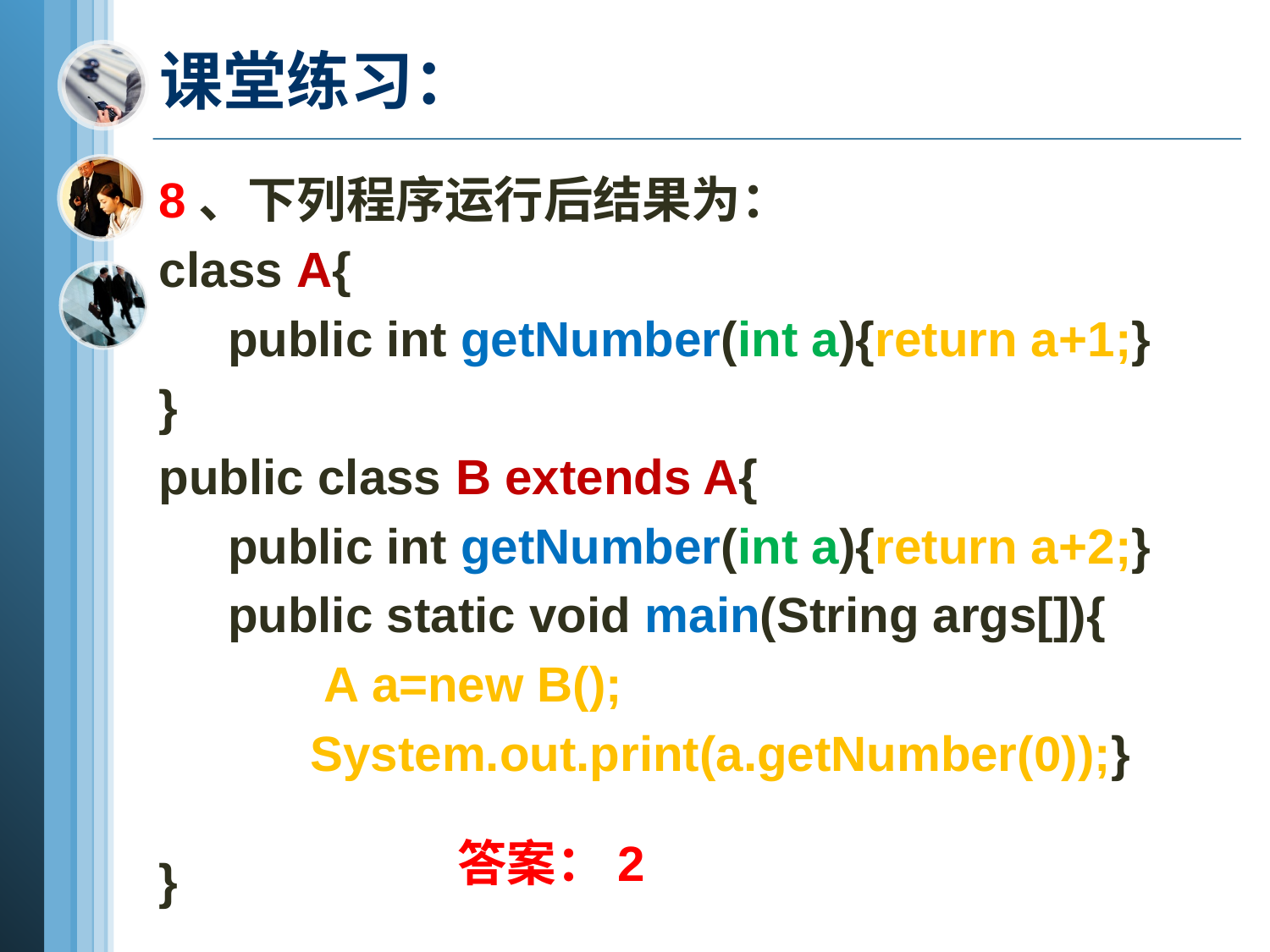

# 课堂练习：
8、下列程序运行后结果为：
class A{
     public int getNumber(int a){return a+1;}
}
public class B extends A{
     public int getNumber(int a){return a+2;}
     public static void main(String args[]){
            A a=new B();
           System.out.print(a.getNumber(0));}
}
答案：2